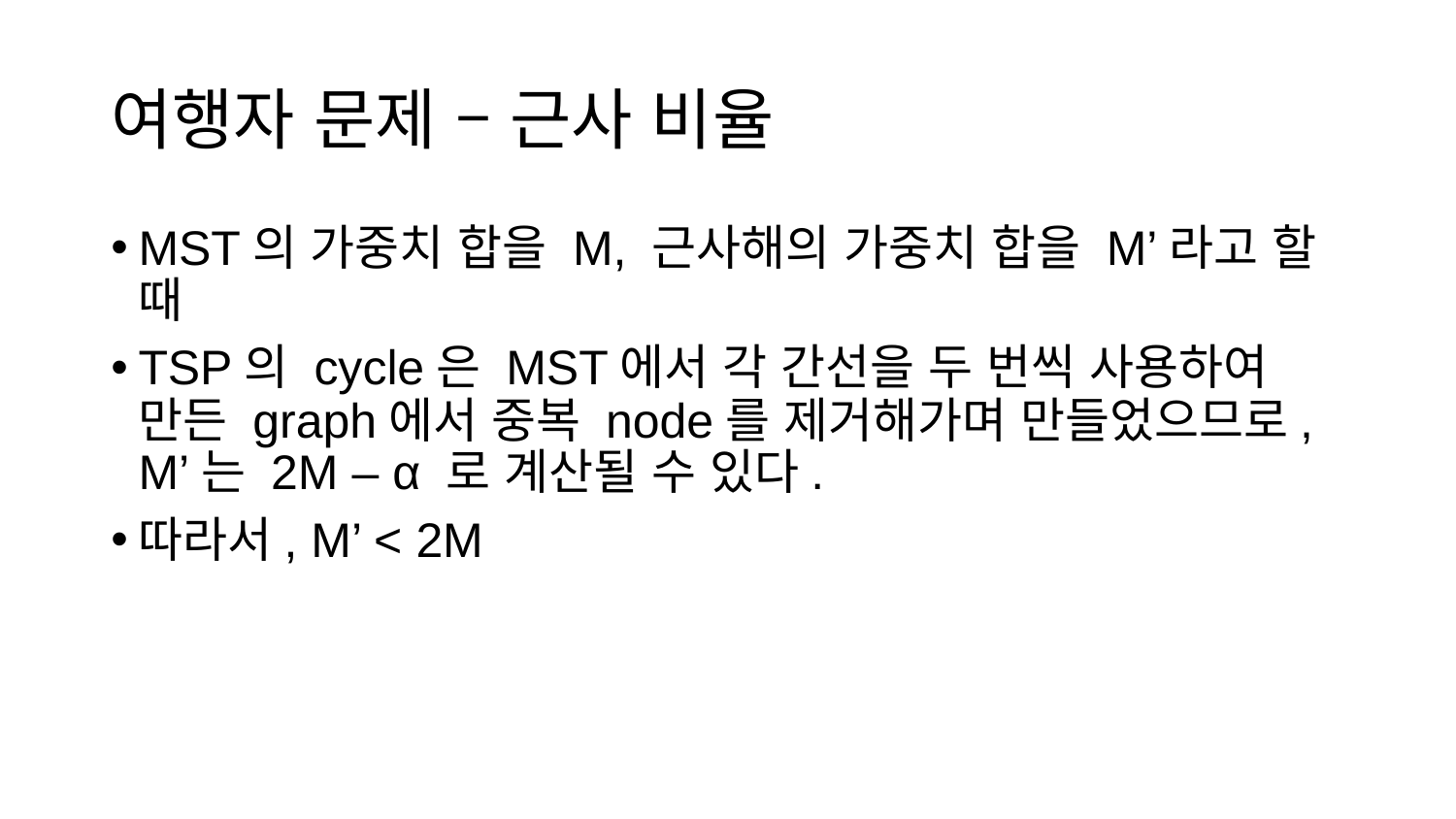

# 여행자 문제 – 근사 비율
MST의 가중치 합을 M, 근사해의 가중치 합을 M’라고 할 때
TSP의 cycle은 MST에서 각 간선을 두 번씩 사용하여 만든 graph에서 중복 node를 제거해가며 만들었으므로, M’는 2M – α 로 계산될 수 있다.
따라서, M’ < 2M